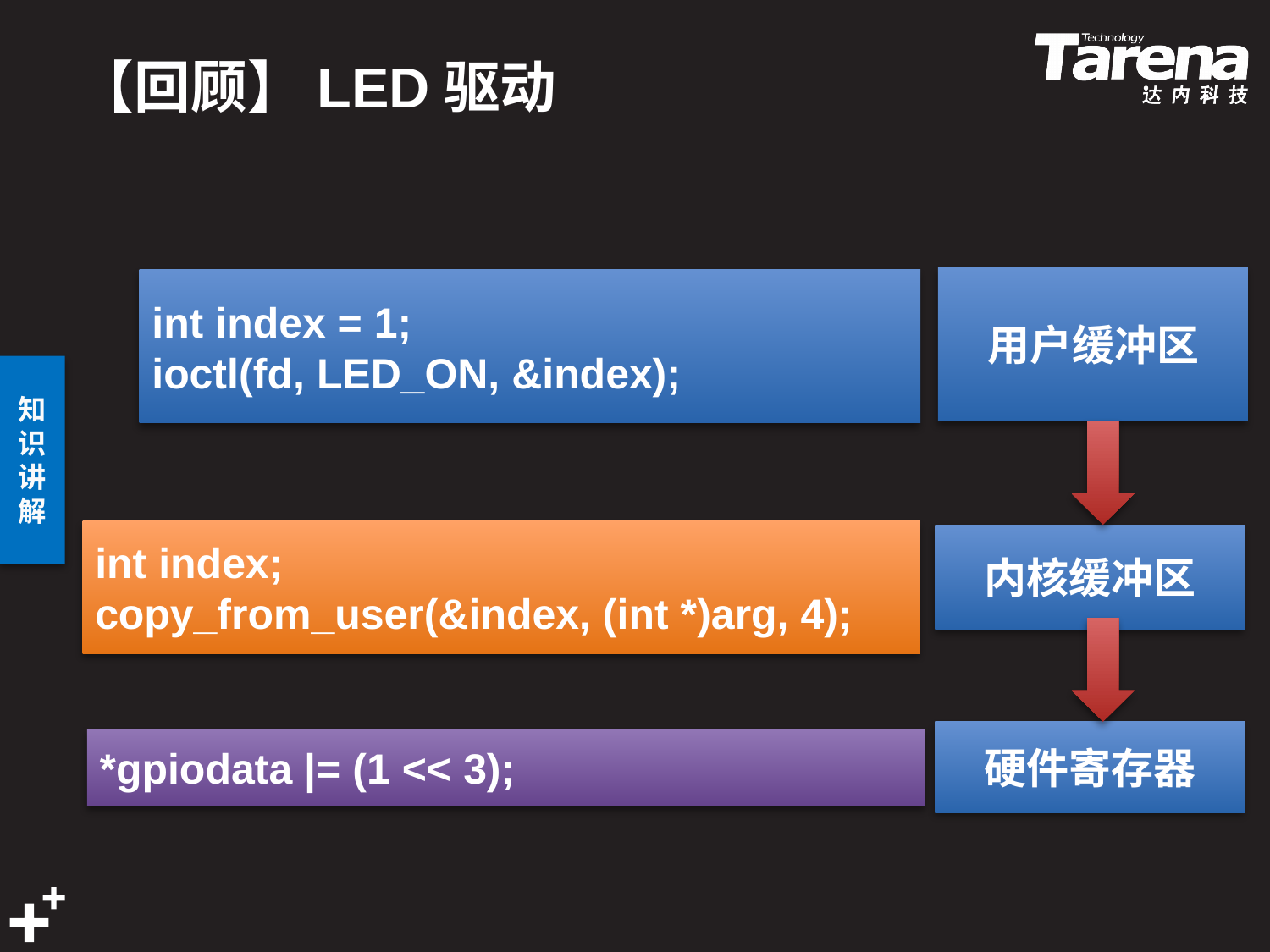

# 【回顾】LED驱动

用户缓冲区

内核缓冲区

硬件寄存器
int index = 1;
ioctl(fd, LED_ON, &index);
int index;
copy_from_user(&index, (int *)arg, 4);
*gpiodata |= (1 << 3);